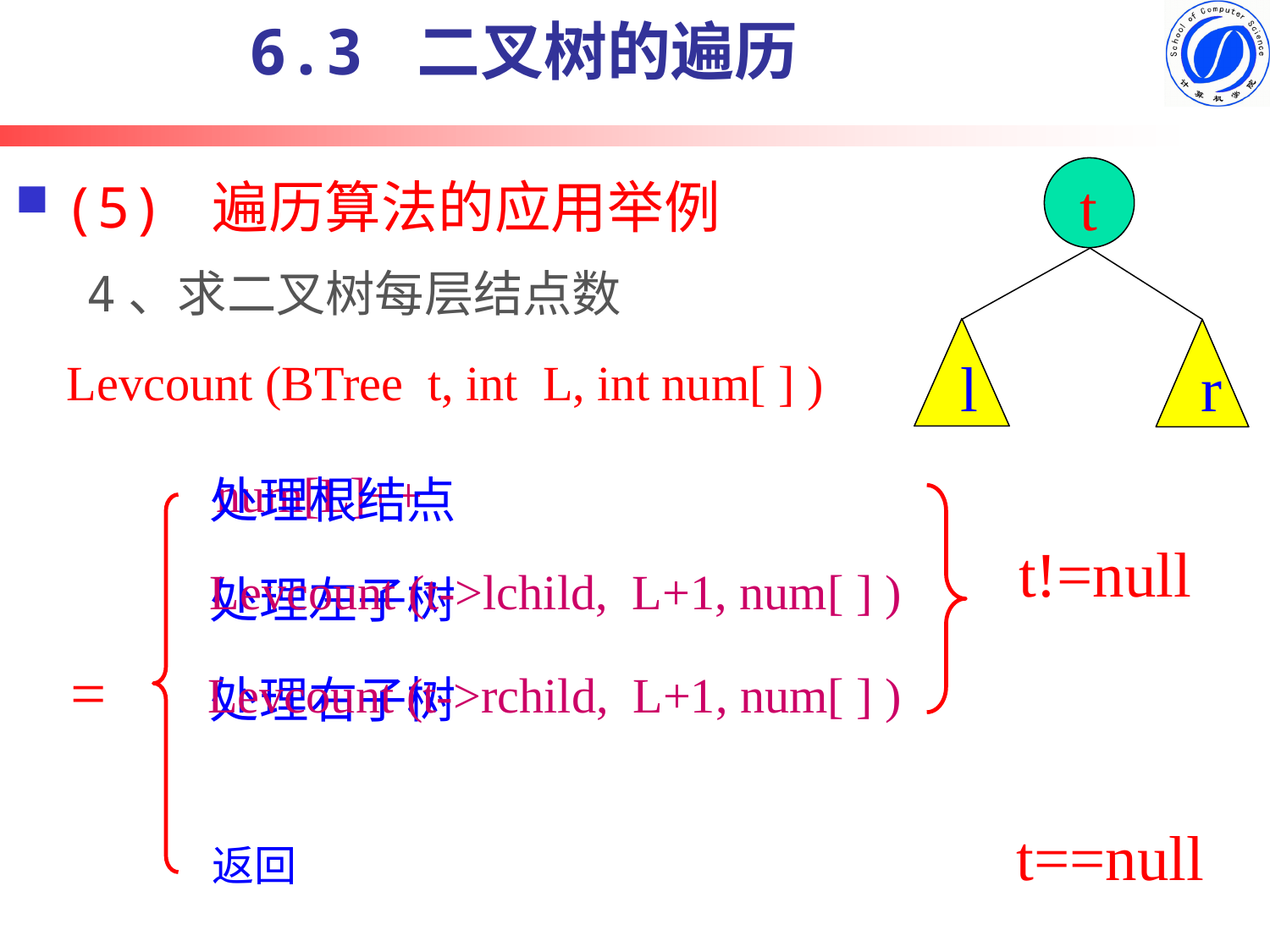

6.3 二叉树的遍历
# (5) 遍历算法的应用举例

t
4、求二叉树每层结点数

l
r
Levcount (BTree  t, int  L, int num[ ] )
num[L]++
处理根结点

t!=null
Levcount (t->lchild,  L+1, num[ ] )
处理左子树
=
Levcount (t->rchild,  L+1, num[ ] )
处理右子树
t==null
返回